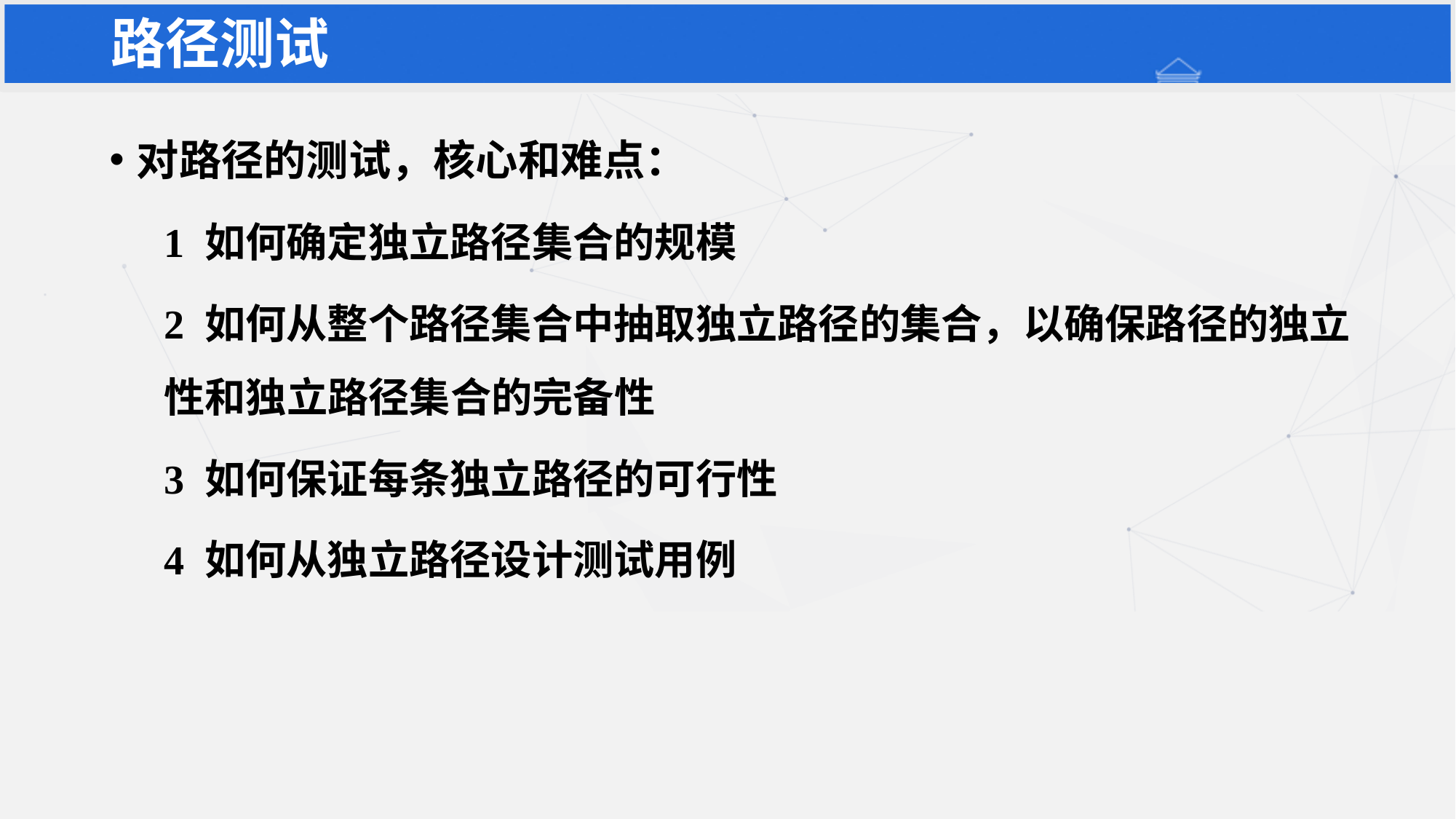

# 路径测试
对路径的测试，核心和难点：
1 如何确定独立路径集合的规模
2 如何从整个路径集合中抽取独立路径的集合，以确保路径的独立性和独立路径集合的完备性
3 如何保证每条独立路径的可行性
4 如何从独立路径设计测试用例